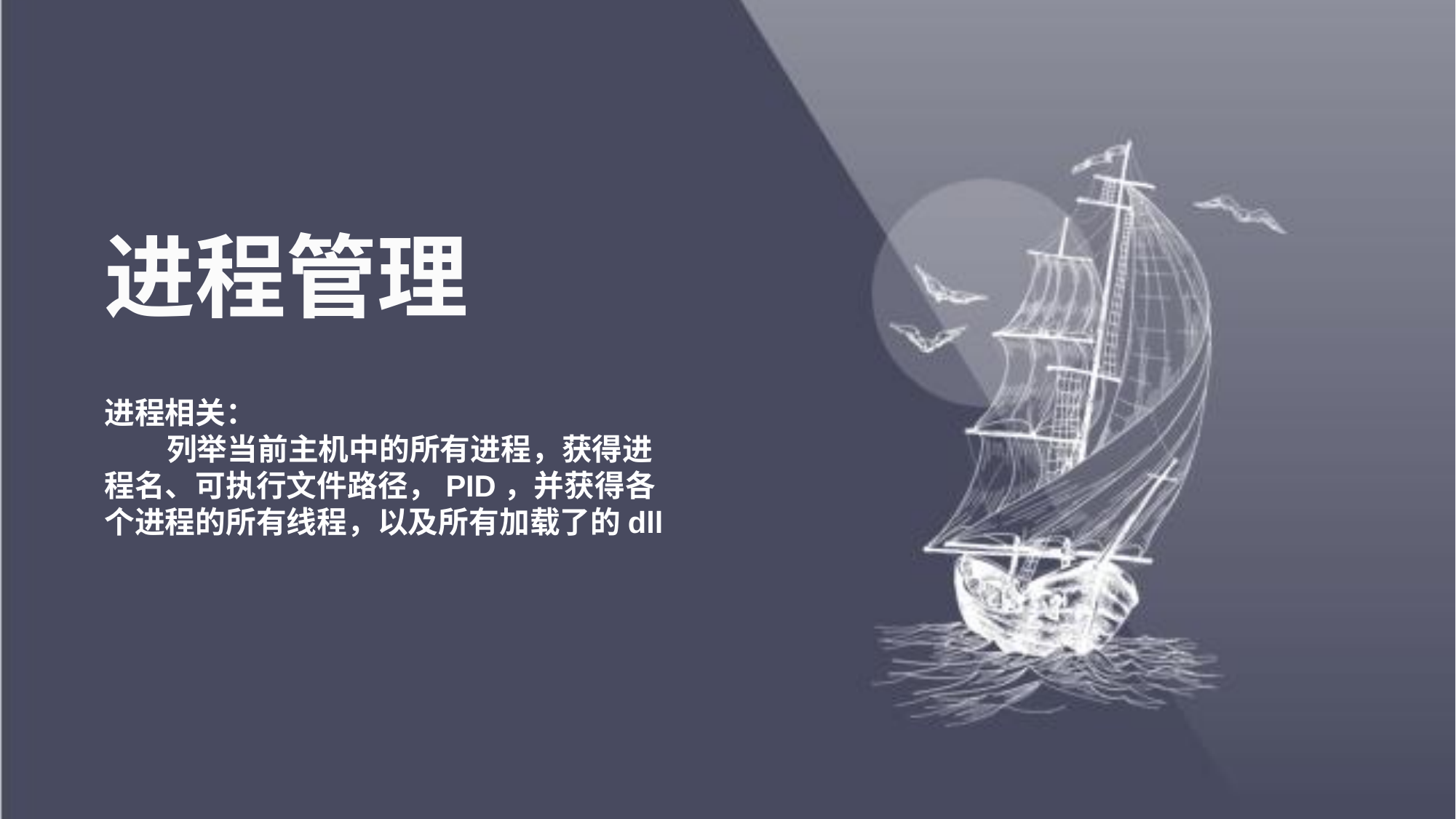

# 进程管理
进程相关：
        列举当前主机中的所有进程，获得进程名、可执行文件路径，PID，并获得各个进程的所有线程，以及所有加载了的dll